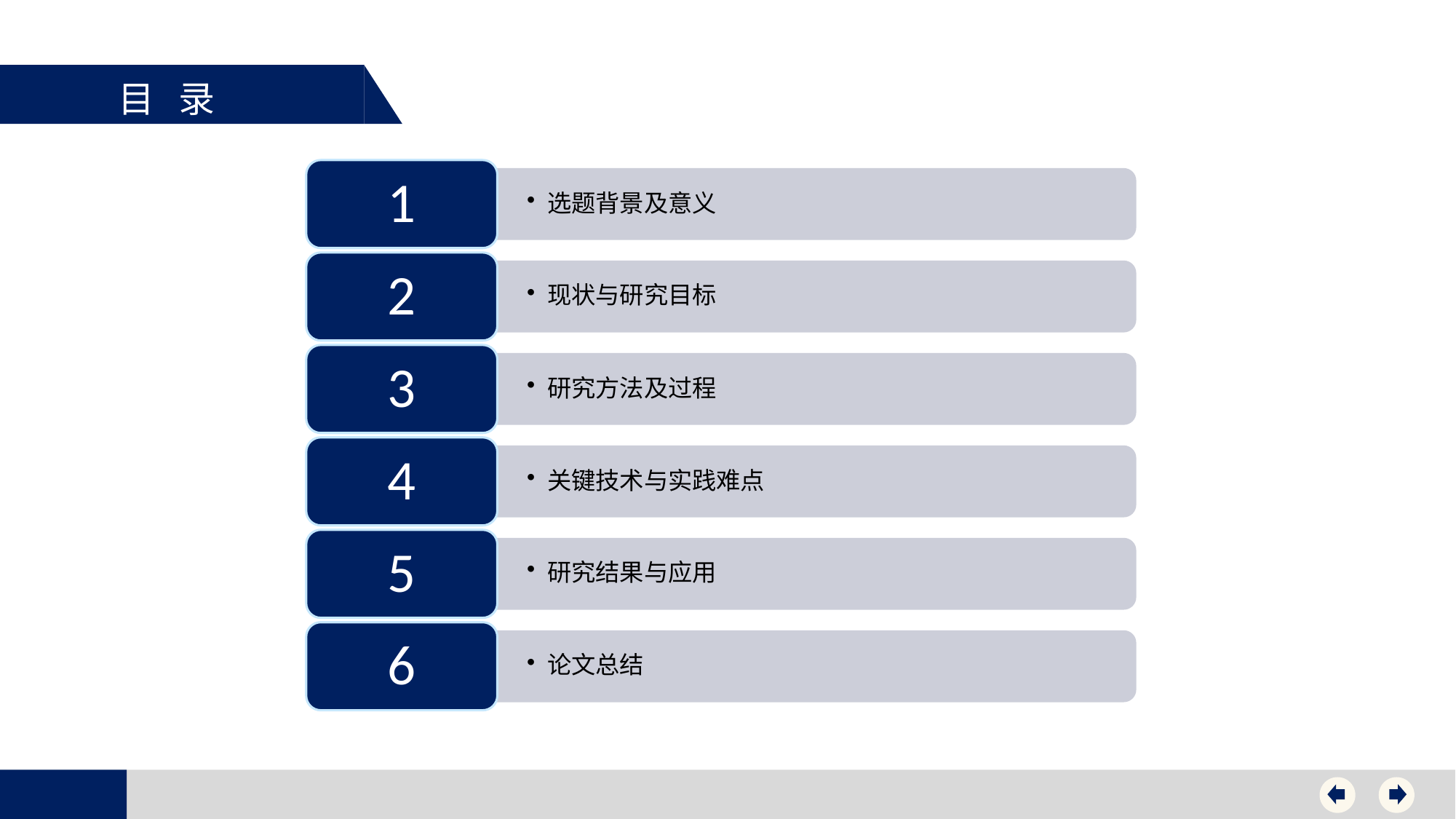

目   录
1
选题背景及意义
2
现状与研究目标
3
研究方法及过程
4
关键技术与实践难点
5
研究结果与应用
6
论文总结